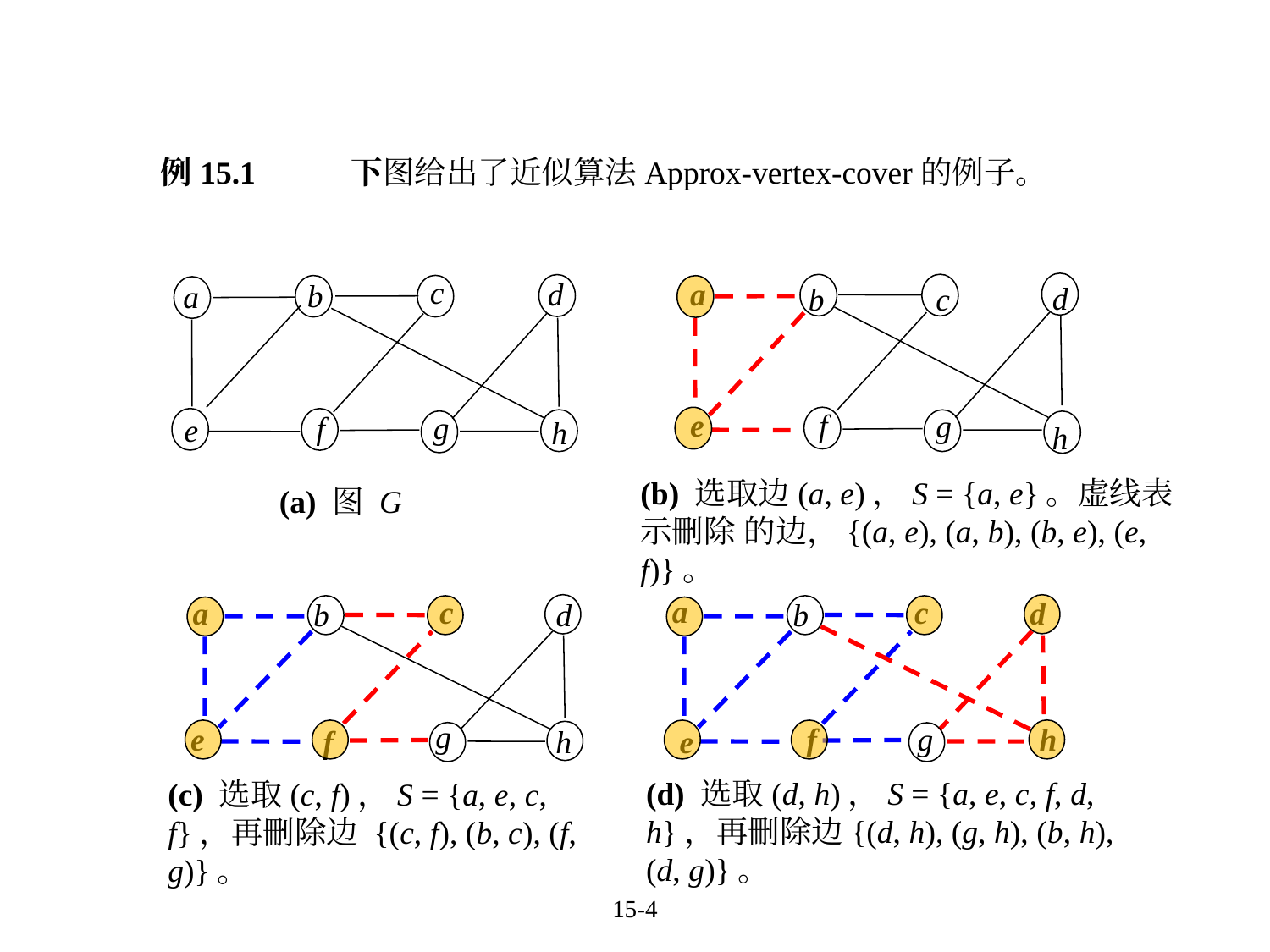

例15.1	下图给出了近似算法Approx-vertex-cover的例子。

c

d

a
b

a

d

c

b

e
f

g

f
g

e

h

h

(b) 选取边(a, e)，S = {a, e}。虚线表示刪除 的边，{(a, e), (a, b), (b, e), (e, f)}。
(a) 图 G

a
c
c
d
a
b
b

d

g

e
f
g
h
h
f
e

(d) 选取(d, h)，S = {a, e, c, f, d, h}，再刪除边{(d, h), (g, h), (b, h), (d, g)}。
(c) 选取(c, f)，S = {a, e, c, f}，再刪除边 {(c, f), (b, c), (f, g)}。
15-4